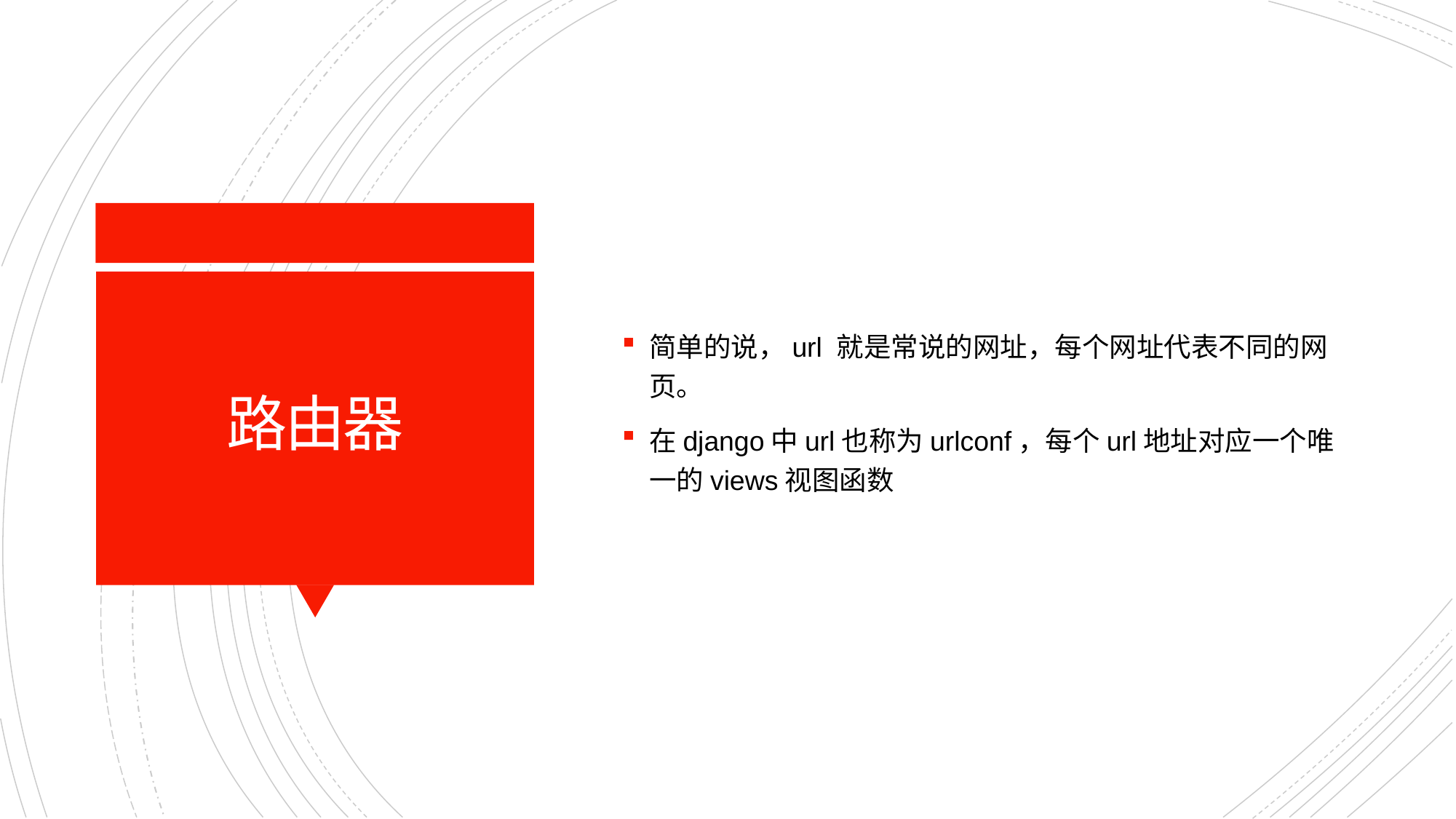

简单的说，url 就是常说的网址，每个网址代表不同的网页。
在django中url也称为urlconf，每个url地址对应一个唯一的views视图函数
# 路由器